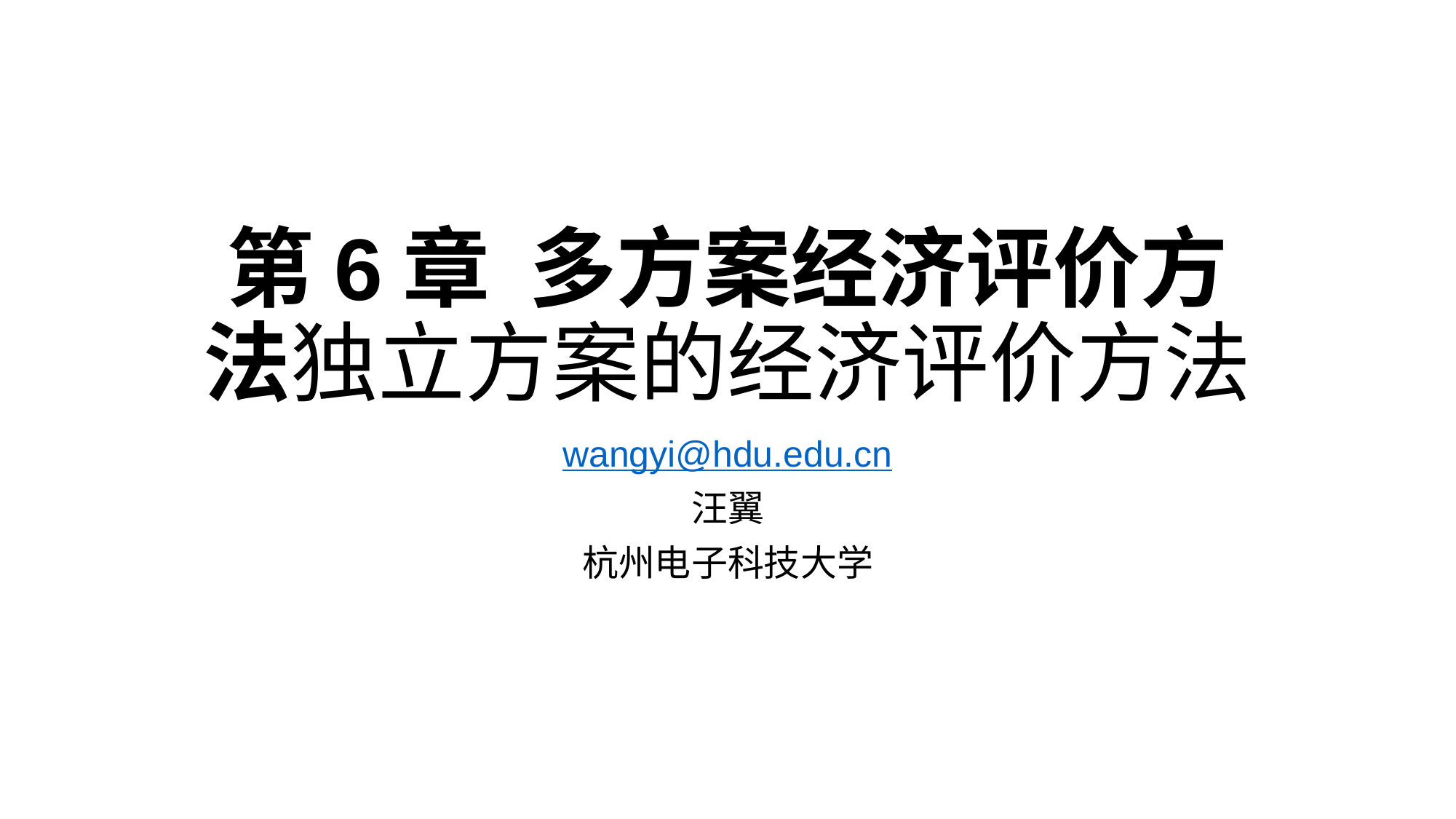

# 第6章  多方案经济评价方法独立方案的经济评价方法
wangyi@hdu.edu.cn
汪翼
杭州电子科技大学